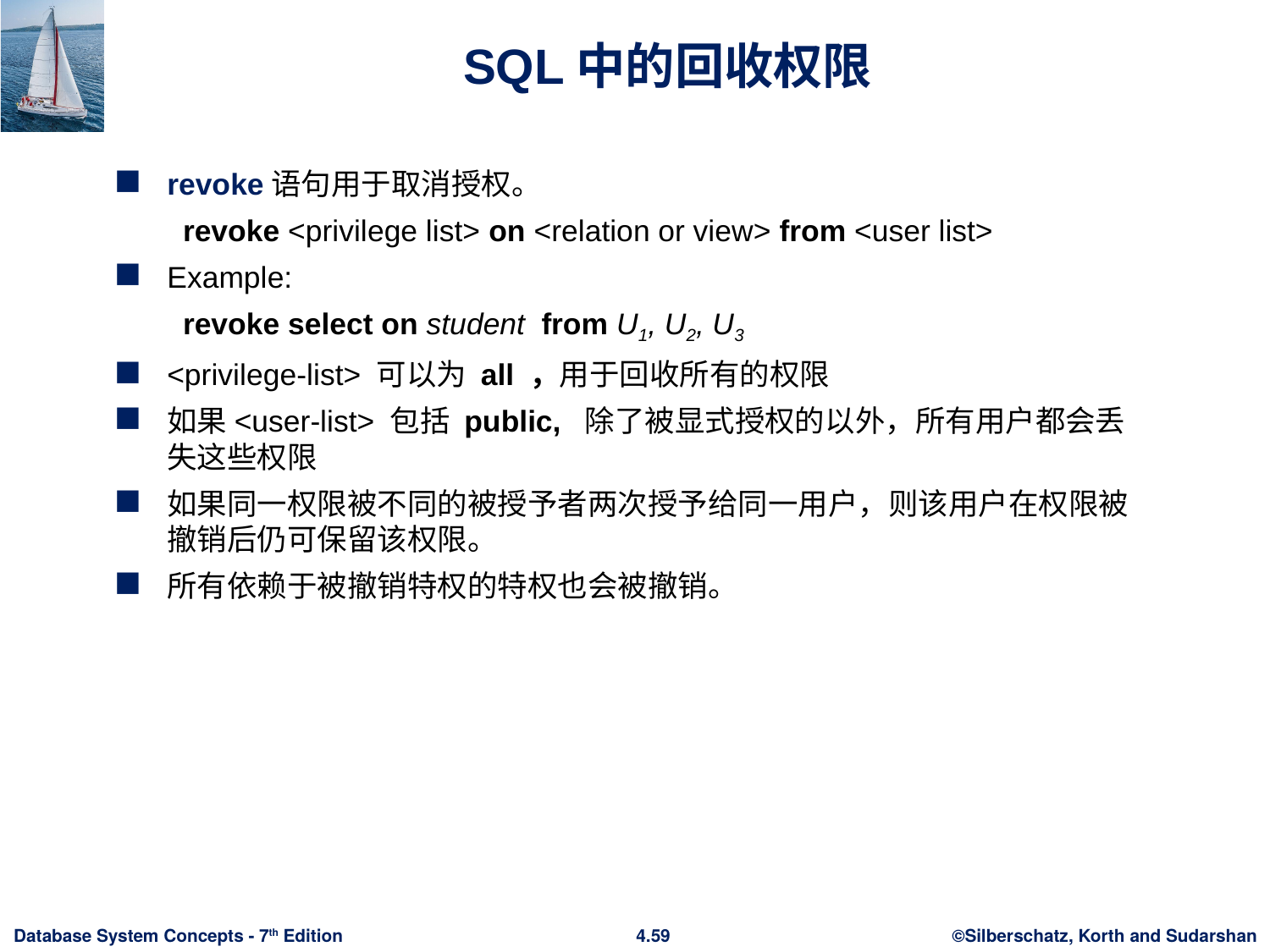

# SQL中的回收权限
revoke语句用于取消授权。
revoke <privilege list> on <relation or view> from <user list>
Example:
revoke select on student  from U1, U2, U3
<privilege-list> 可以为 all ，用于回收所有的权限
如果<user-list> 包括 public,  除了被显式授权的以外，所有用户都会丢失这些权限
如果同一权限被不同的被授予者两次授予给同一用户，则该用户在权限被撤销后仍可保留该权限。
所有依赖于被撤销特权的特权也会被撤销。